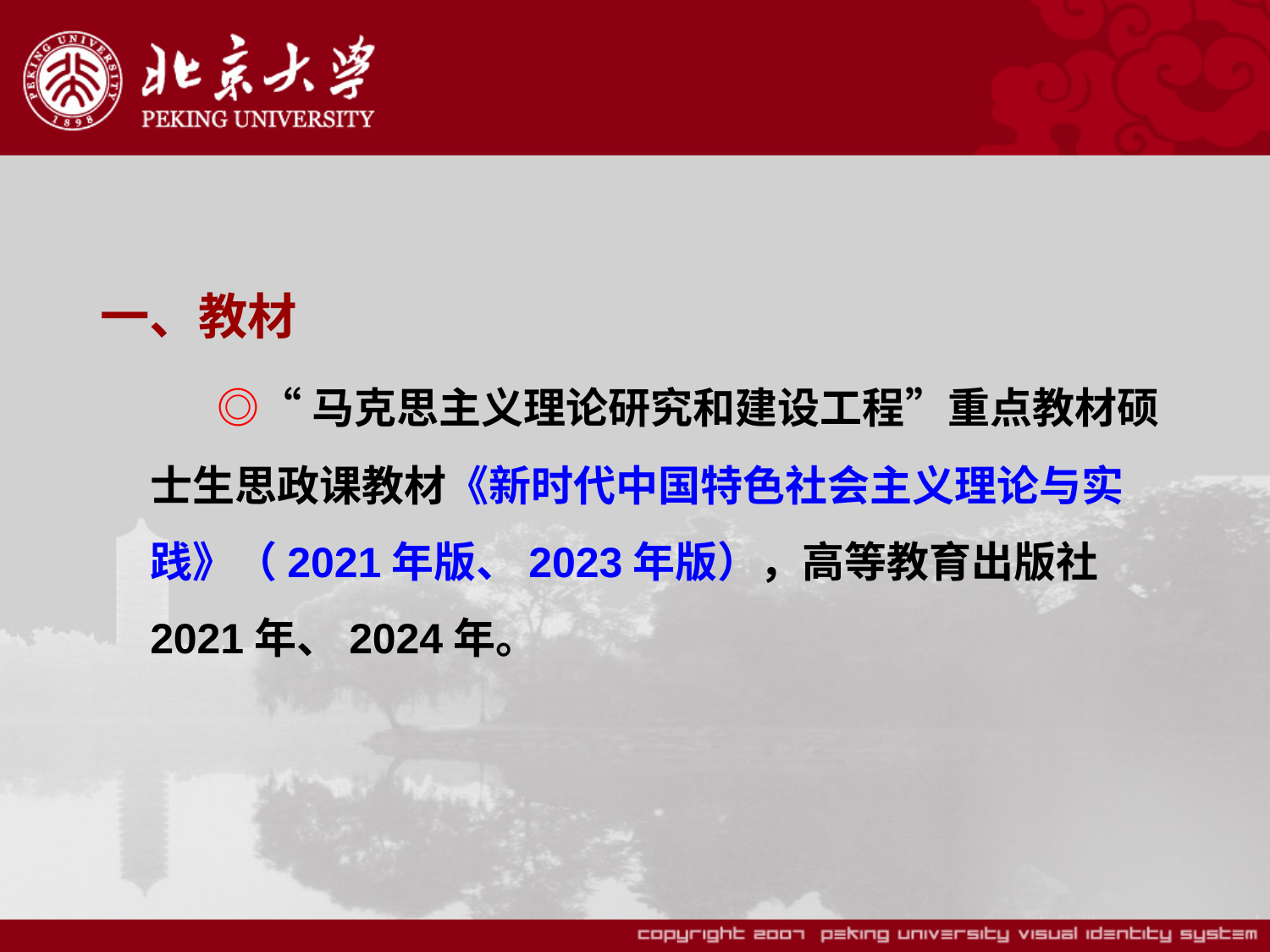

一、教材
      ◎“马克思主义理论研究和建设工程”重点教材硕士生思政课教材《新时代中国特色社会主义理论与实践》（2021年版、2023年版），高等教育出版社2021年、2024年。